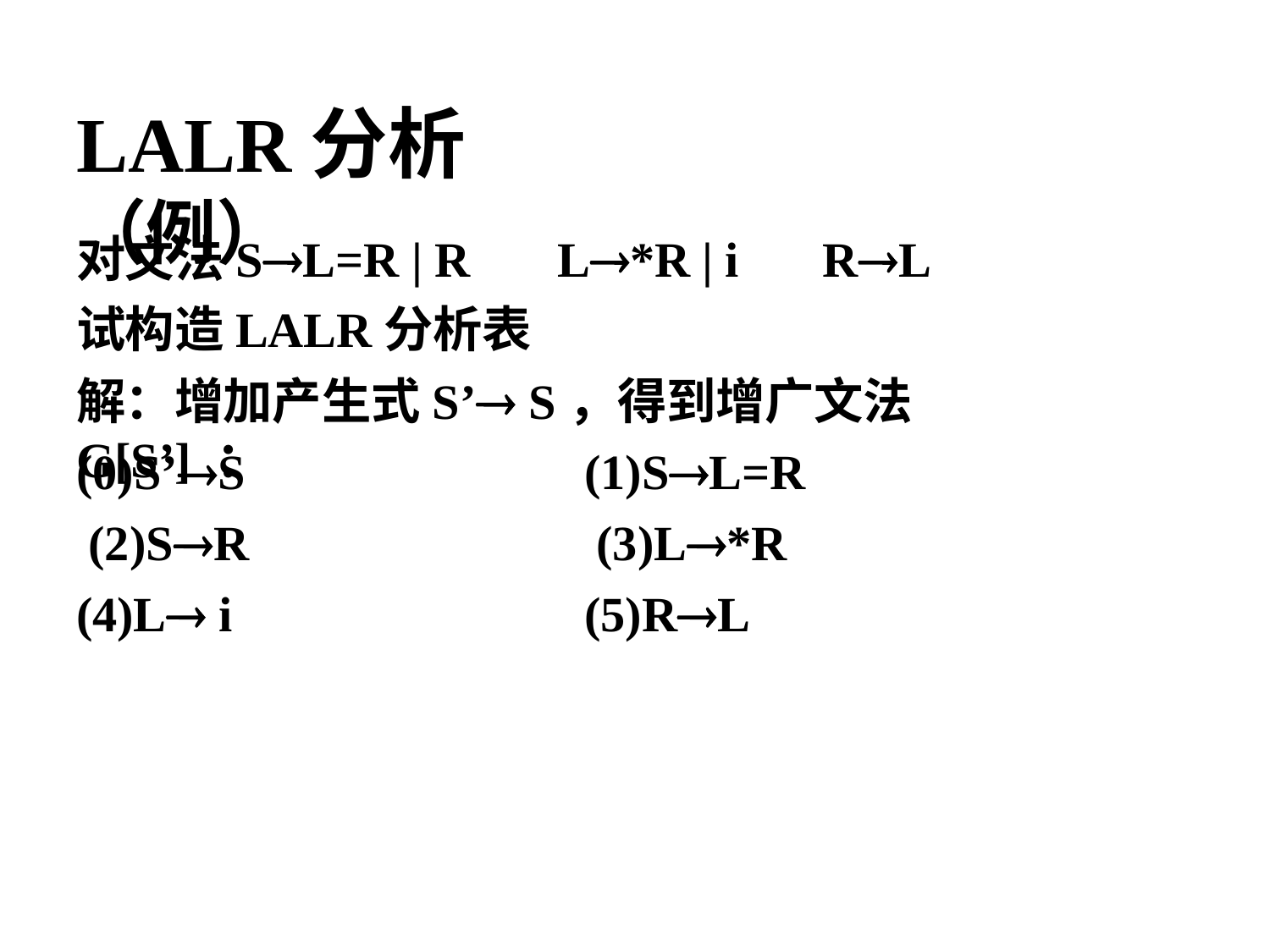

# LALR分析（例）
对文法S→L=R | R	L→*R | i	R→L
试构造LALR分析表
解：增加产生式S’→ S，得到增广文法G[S’] ：
(0)S’→S  (2)S→R
(4)L→ i
(1)S→L=R  (3)L→*R  (5)R→L